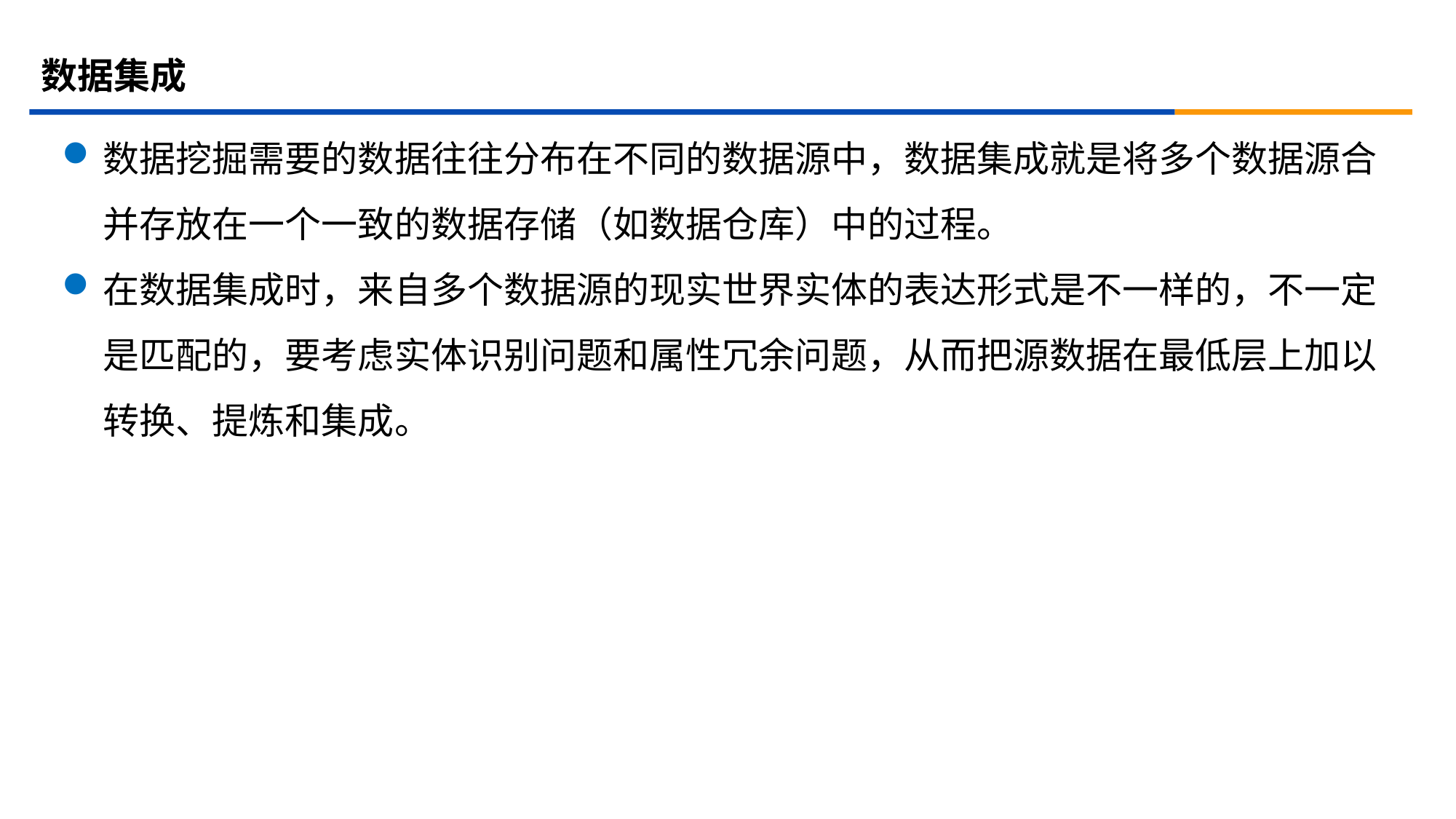

# 数据集成

数据挖掘需要的数据往往分布在不同的数据源中，数据集成就是将多个数据源合并存放在一个一致的数据存储（如数据仓库）中的过程。
在数据集成时，来自多个数据源的现实世界实体的表达形式是不一样的，不一定是匹配的，要考虑实体识别问题和属性冗余问题，从而把源数据在最低层上加以转换、提炼和集成。